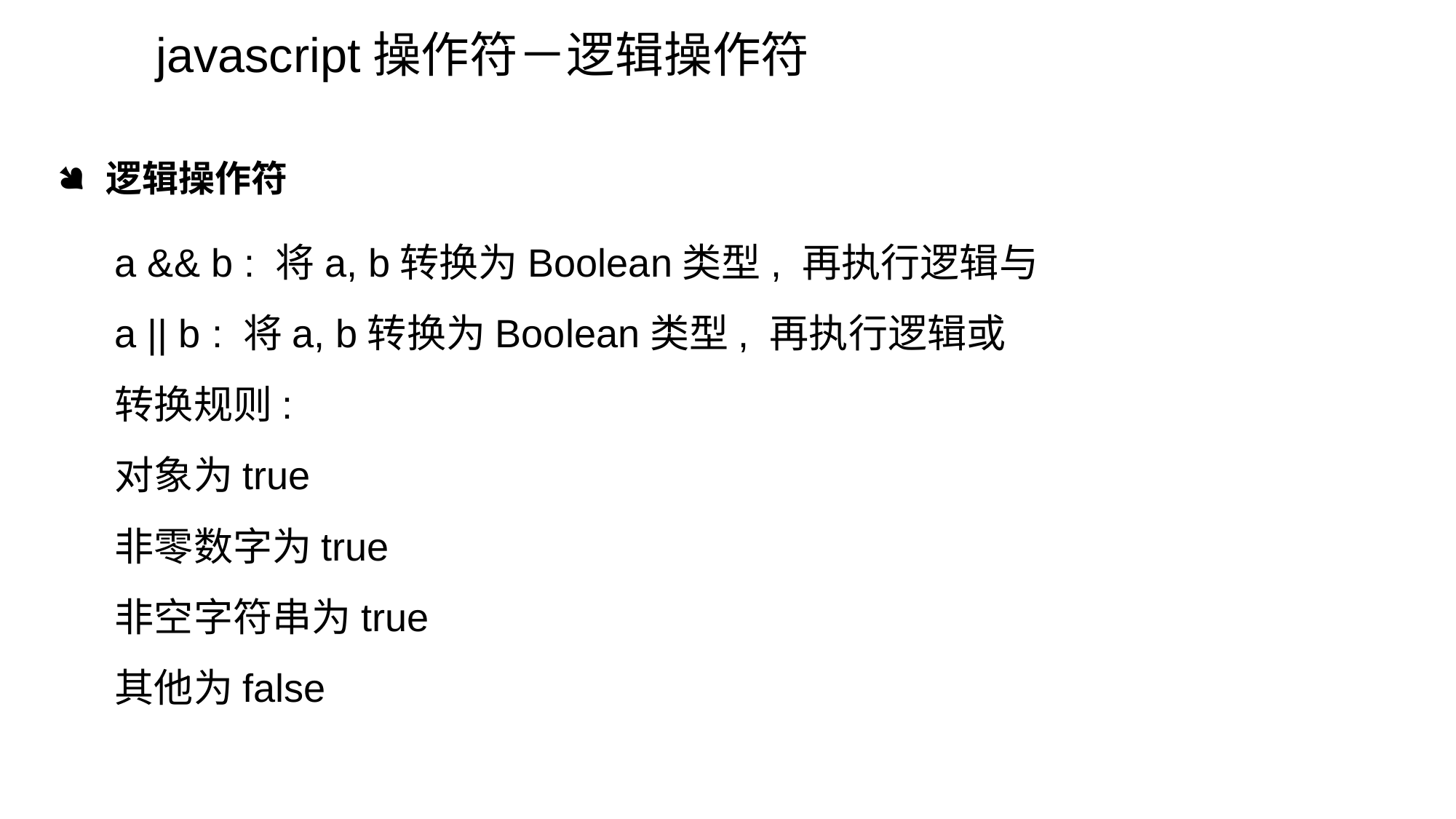

javascript操作符－逻辑操作符
 逻辑操作符
a && b : 将a, b转换为Boolean类型, 再执行逻辑与
a || b : 将a, b转换为Boolean类型, 再执行逻辑或
转换规则:
对象为true
非零数字为true
非空字符串为true
其他为false